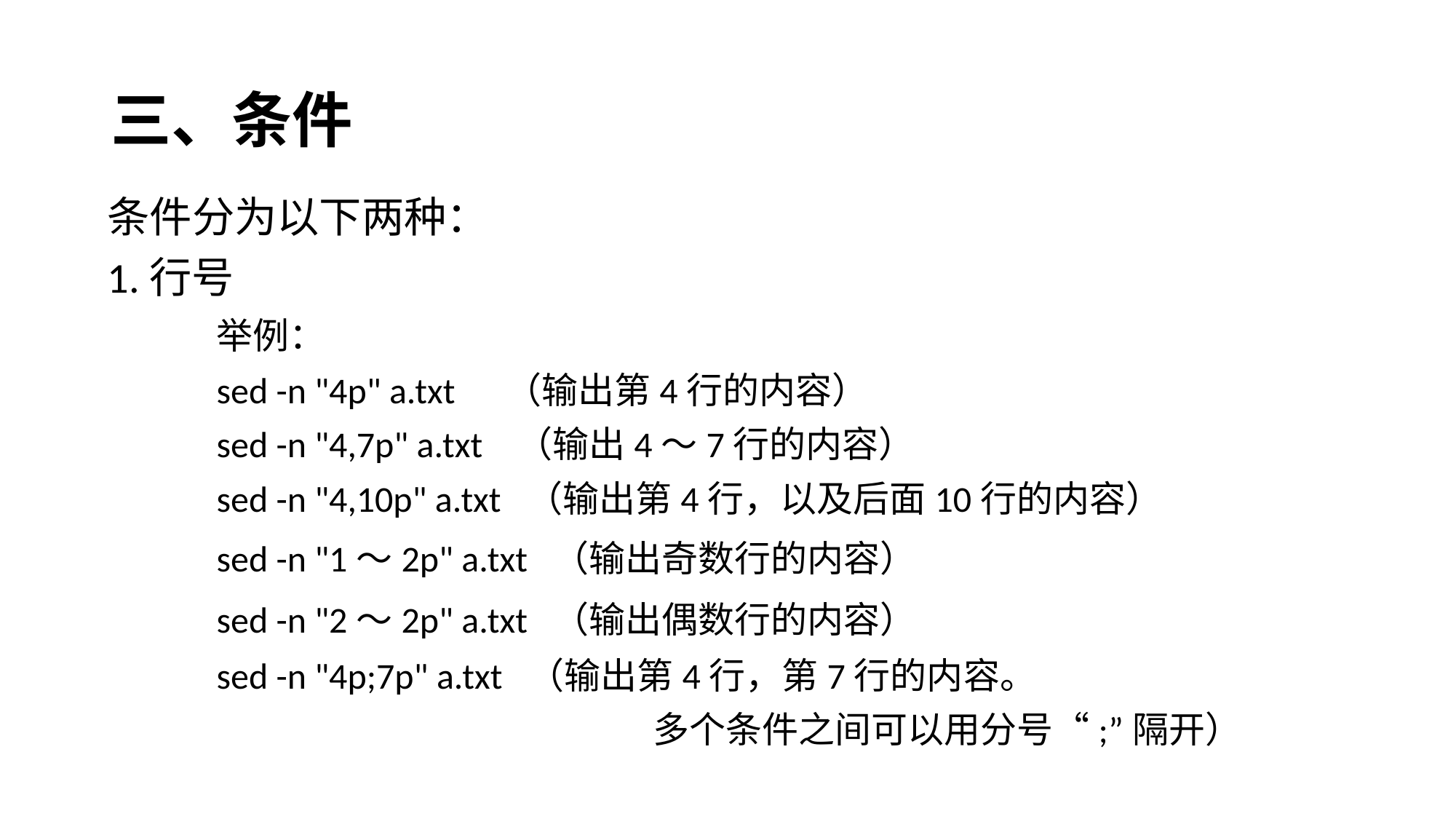

# 三、条件
条件分为以下两种：
1.行号
	举例：
	sed -n "4p" a.txt     （输出第4行的内容）
	sed -n "4,7p" a.txt   （输出4～7行的内容）
	sed -n "4,10p" a.txt  （输出第4行，以及后面10行的内容）
	sed -n "1～2p" a.txt  （输出奇数行的内容）
	sed -n "2～2p" a.txt  （输出偶数行的内容）
	sed -n "4p;7p" a.txt  （输出第4行，第7行的内容。
					多个条件之间可以用分号“;”隔开）